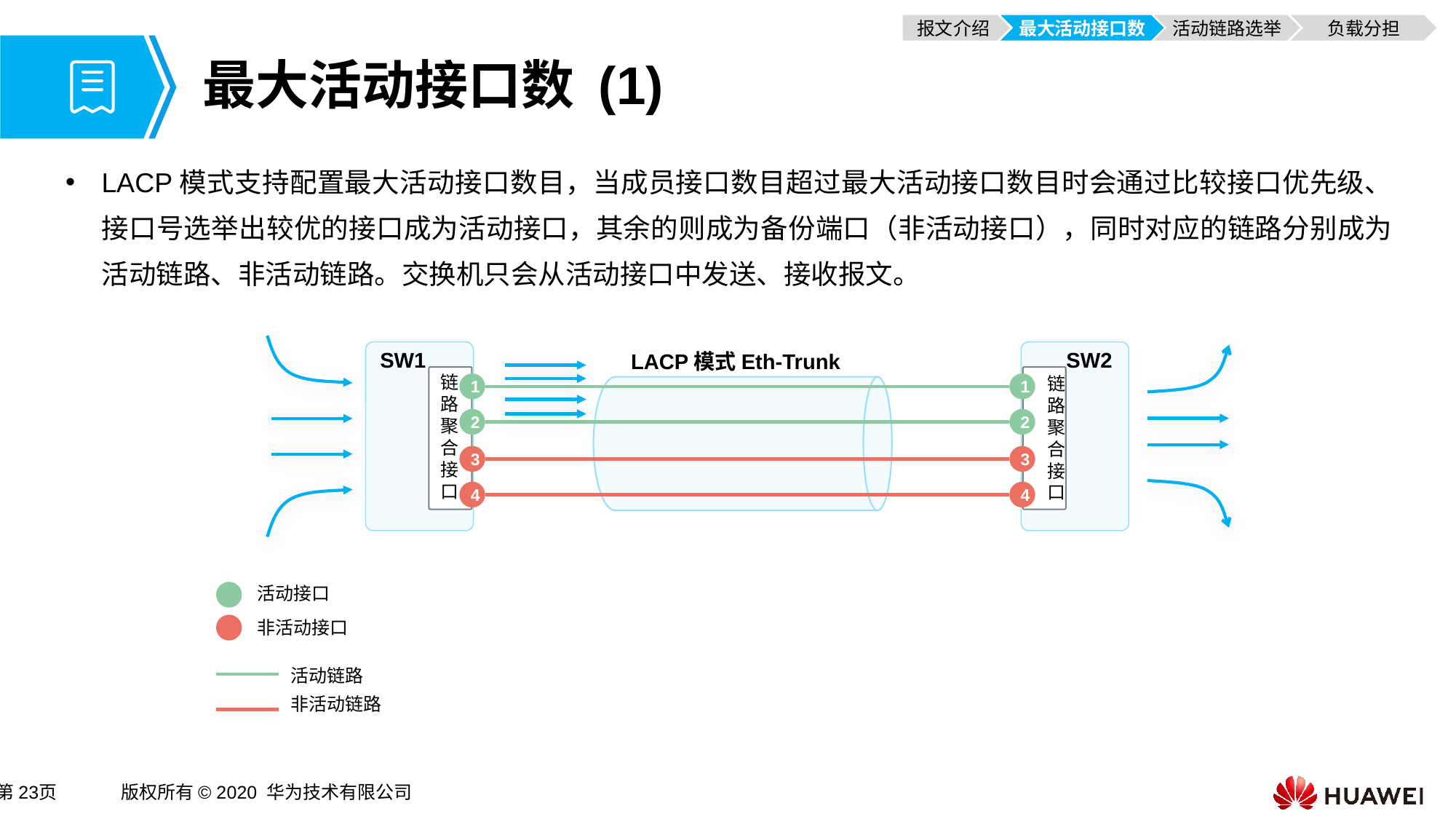

报文介绍
最大活动接口数
活动链路选举
负载分担
# 最大活动接口数 (1)
LACP模式支持配置最大活动接口数目，当成员接口数目超过最大活动接口数目时会通过比较接口优先级、接口号选举出较优的接口成为活动接口，其余的则成为备份端口（非活动接口），同时对应的链路分别成为活动链路、非活动链路。交换机只会从活动接口中发送、接收报文。

SW2
SW1

LACP模式Eth-Trunk

链路聚合接口
链路聚合接口

1
1

2
2
3
3
4
4
活动接口

非活动接口

活动链路
非活动链路